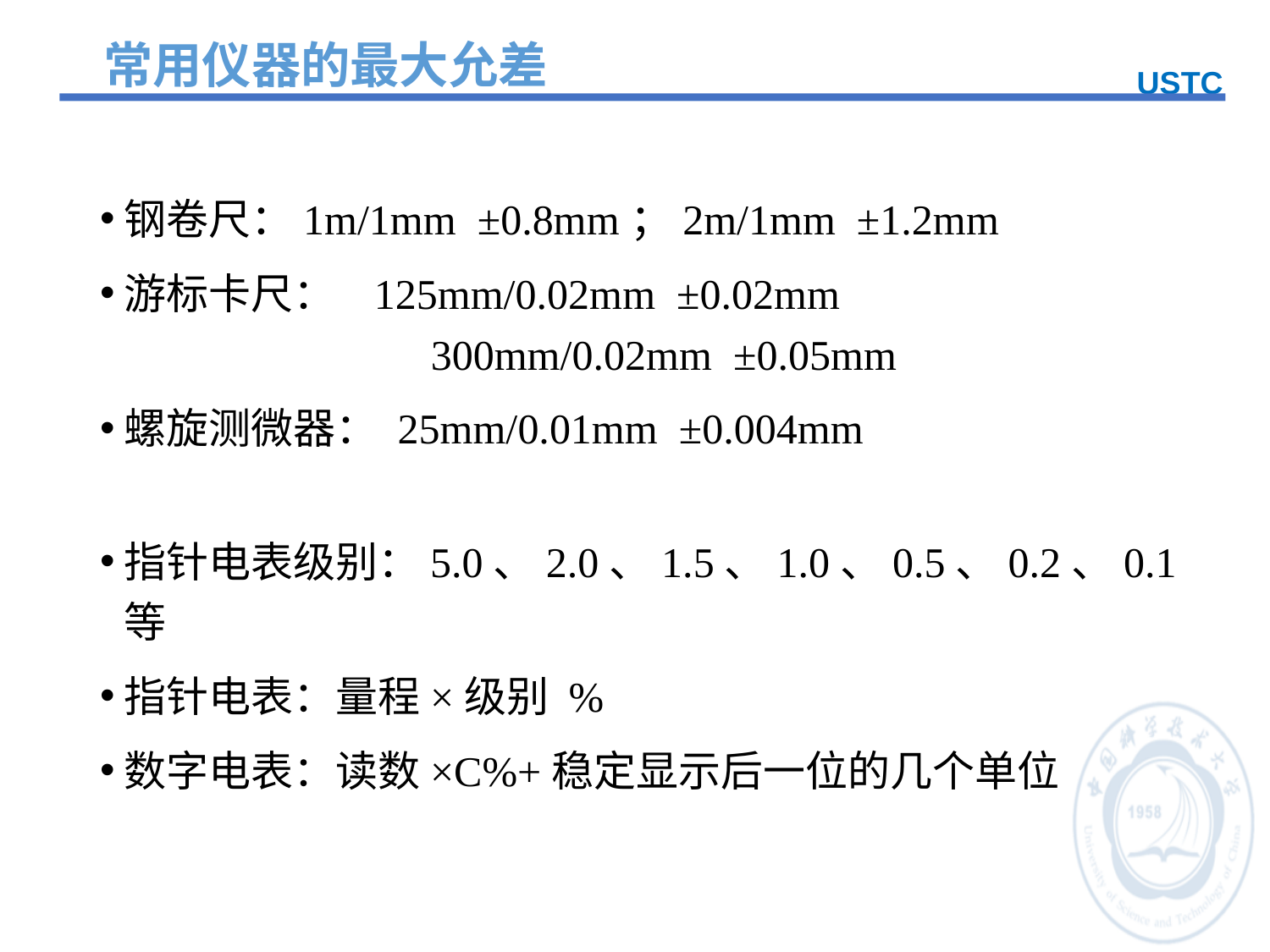

常用仪器的最大允差
USTC

钢卷尺：1m/1mm  ±0.8mm；2m/1mm  ±1.2mm
游标卡尺：   125mm/0.02mm  ±0.02mm
		     300mm/0.02mm  ±0.05mm
螺旋测微器： 25mm/0.01mm  ±0.004mm

指针电表级别：5.0、2.0、1.5、1.0、0.5、0.2、0.1等
指针电表：量程×级别 %
数字电表：读数×C%+稳定显示后一位的几个单位
12